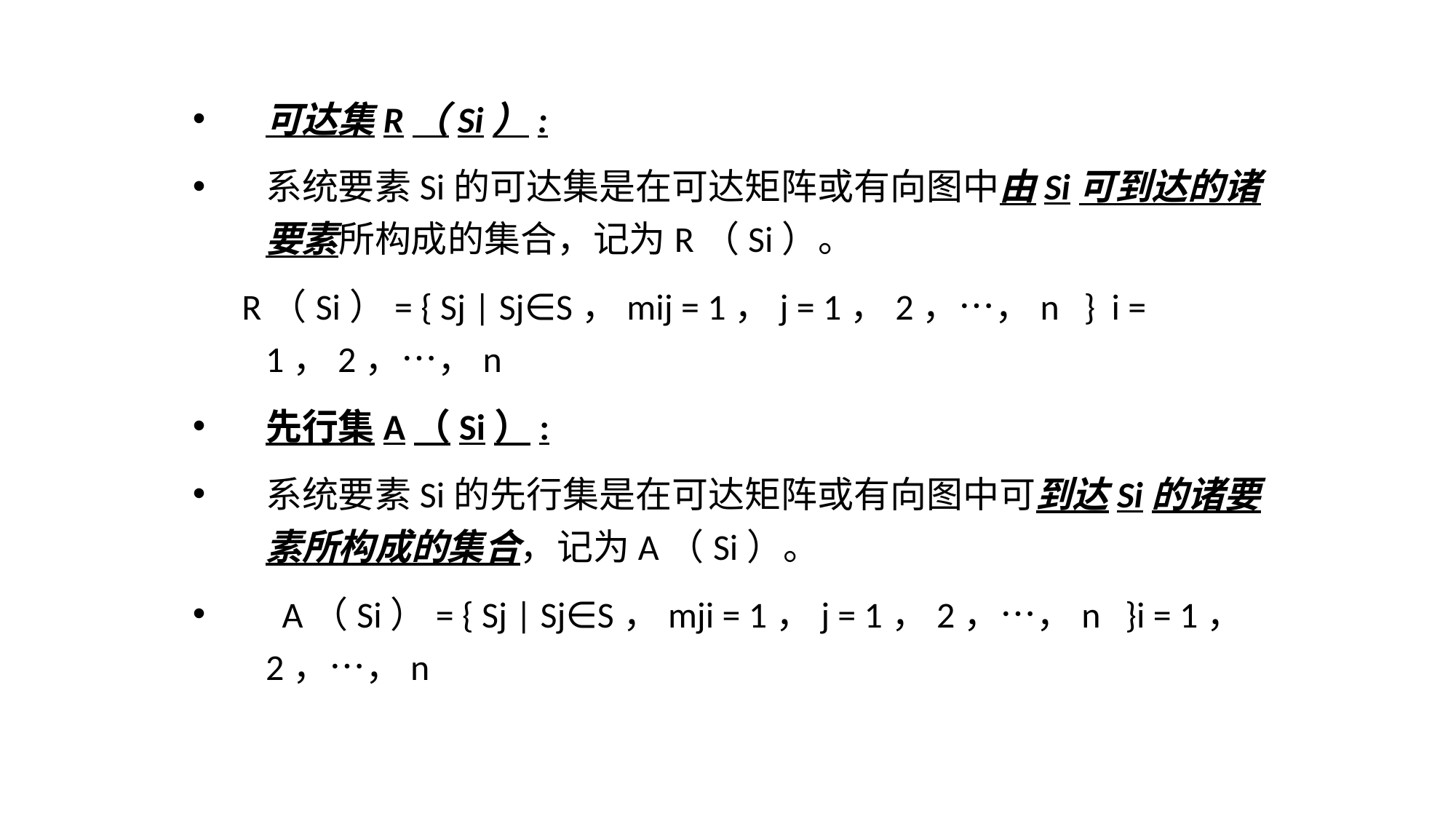

可达集R（Si）:
系统要素Si的可达集是在可达矩阵或有向图中由Si可到达的诸要素所构成的集合，记为R（Si）。
      R（Si）= { Sj | Sj∈S，mij = 1，j = 1，2，…，n   }  i = 1，2，…，n
先行集A（Si）:
系统要素Si的先行集是在可达矩阵或有向图中可到达Si的诸要素所构成的集合，记为A（Si）。
  A（Si）= { Sj | Sj∈S，mji = 1，j = 1，2，…，n   }i = 1，2，…，n